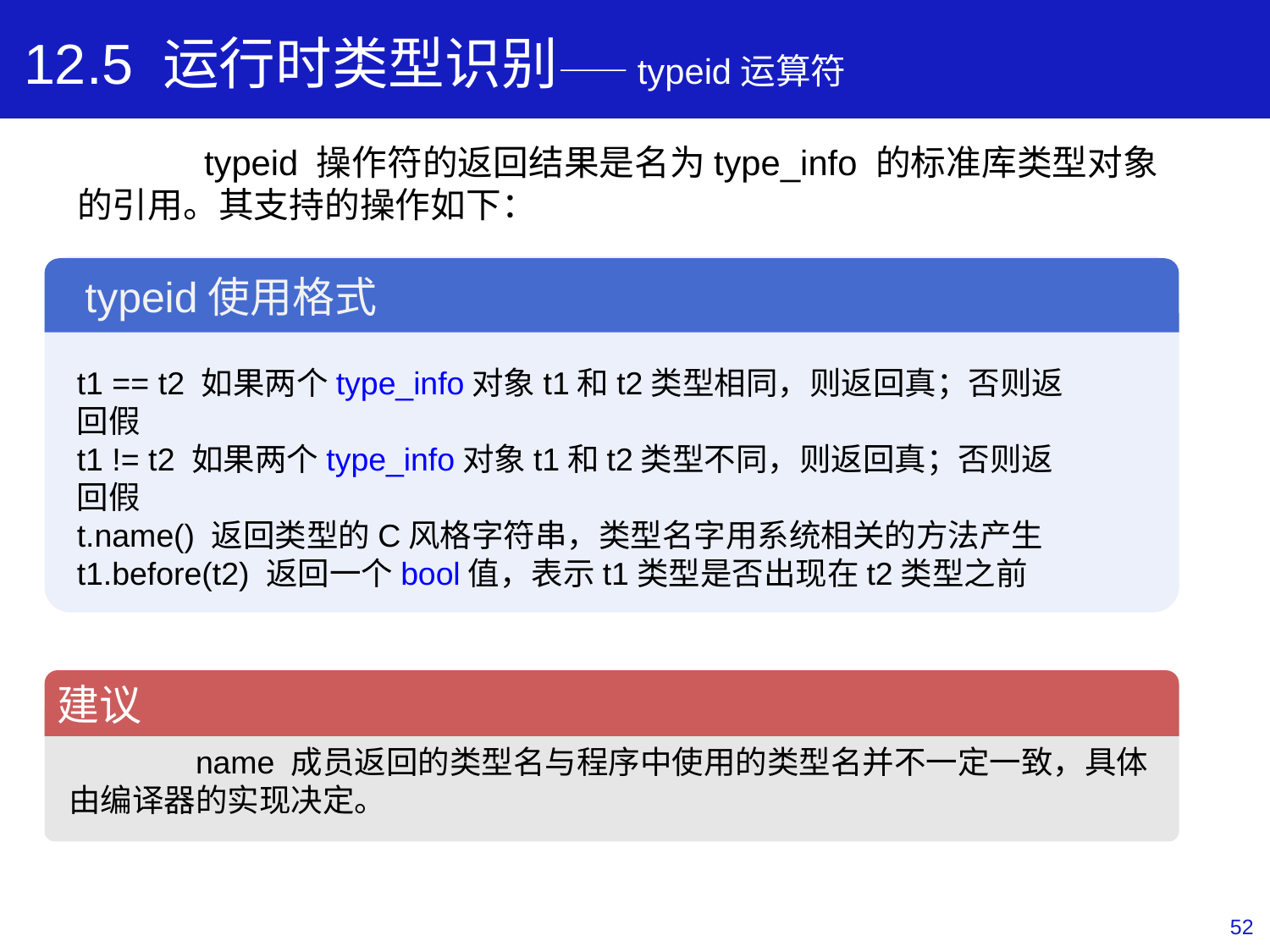

12.5 运行时类型识别——typeid运算符
	typeid 操作符的返回结果是名为type_info 的标准库类型对象的引用。其支持的操作如下：

typeid使用格式
t1 == t2 如果两个type_info对象t1和t2类型相同，则返回真；否则返回假
t1 != t2 如果两个type_info对象t1和t2类型不同，则返回真；否则返回假
t.name() 返回类型的C风格字符串，类型名字用系统相关的方法产生
t1.before(t2) 返回一个bool值，表示t1类型是否出现在t2类型之前

建议
	name 成员返回的类型名与程序中使用的类型名并不一定一致，具体由编译器的实现决定。
52